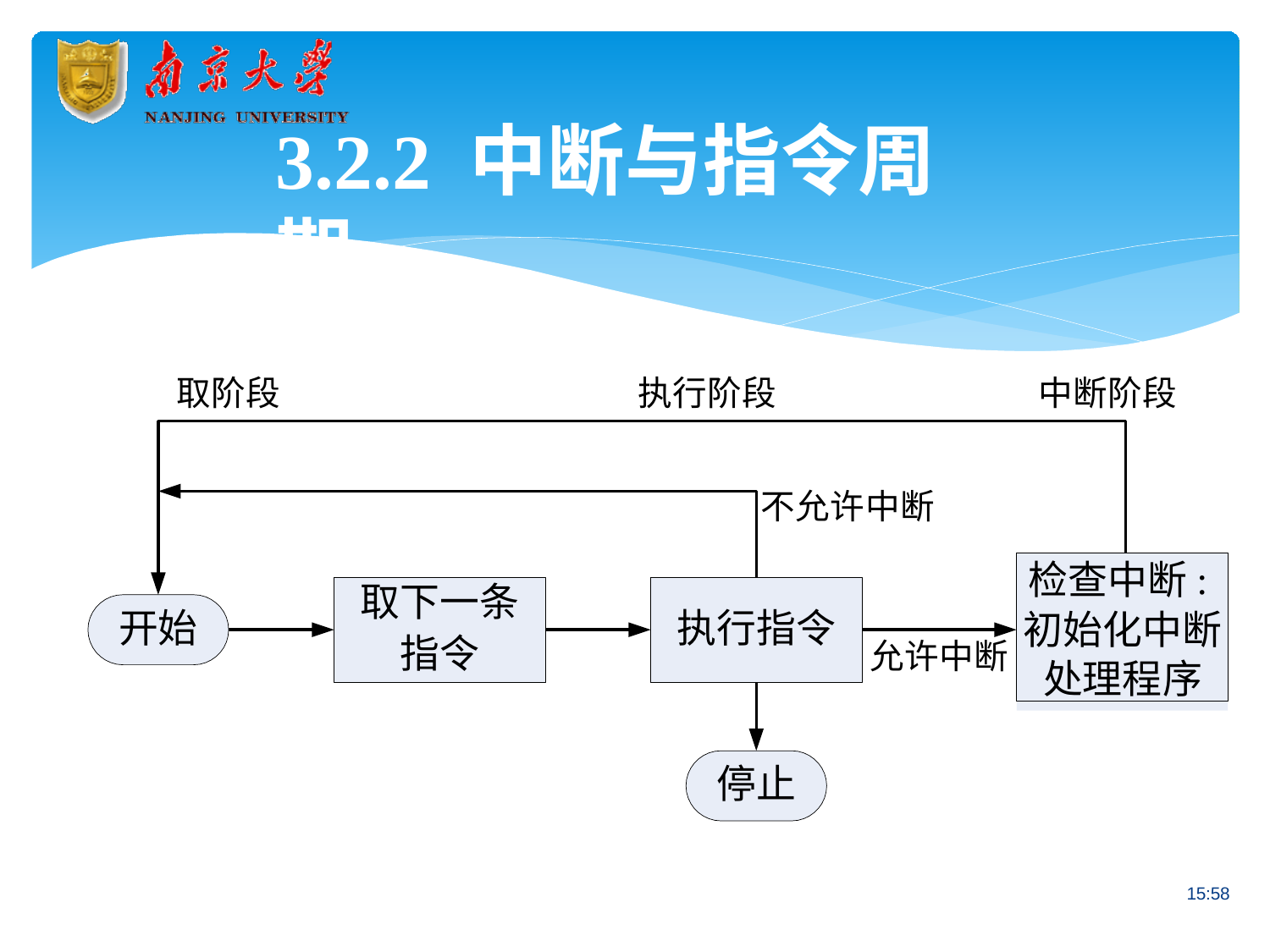

# 3.2.2 中断与指令周期
取阶段
执行阶段
中断阶段

不允许中断

检查中断:  初始化中断 处理程序
取下一条 指令

开始
执行指令

允许中断

停止
15:58